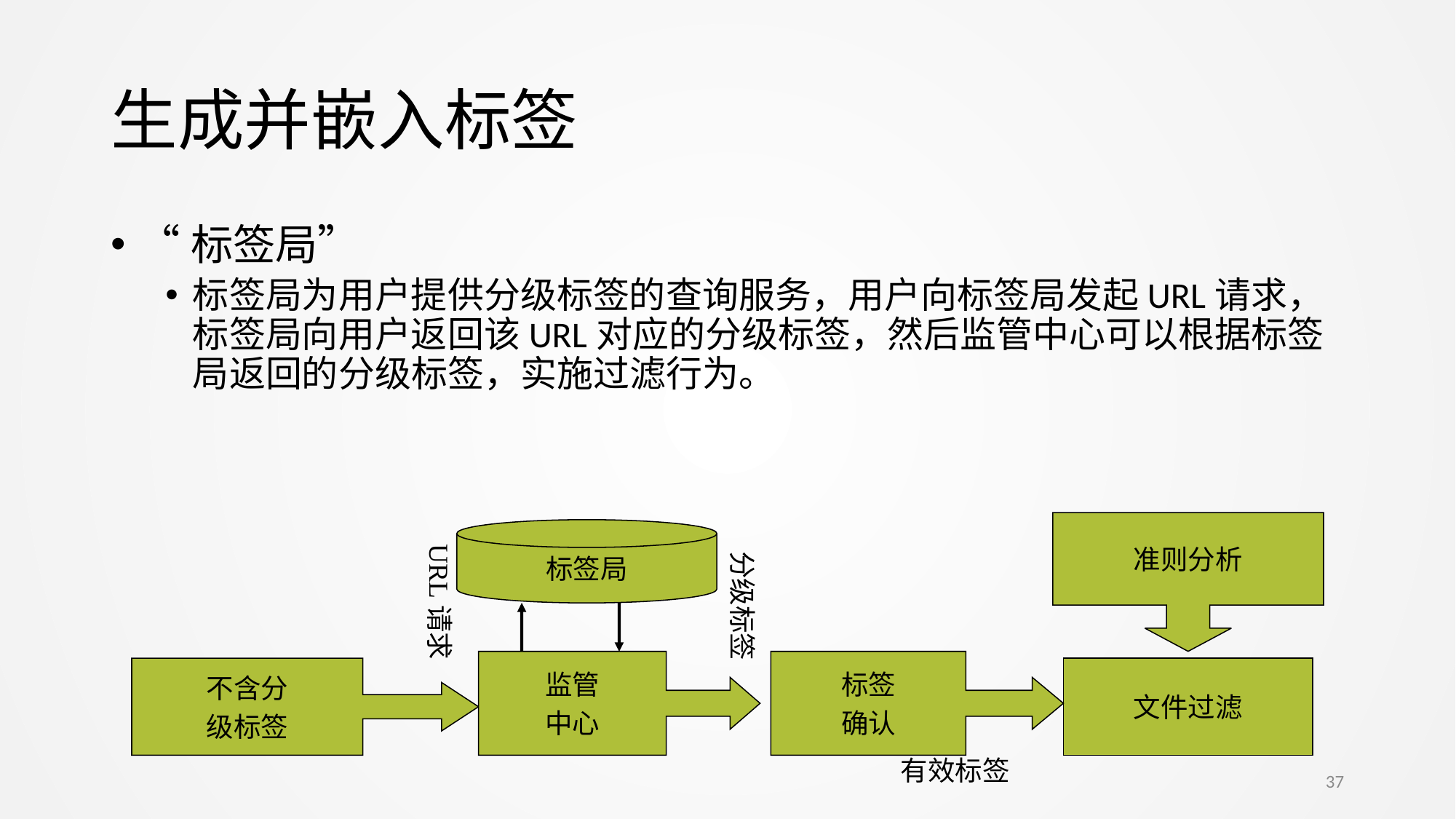

# 生成并嵌入标签
“标签局”
标签局为用户提供分级标签的查询服务，用户向标签局发起URL请求，标签局向用户返回该URL对应的分级标签，然后监管中心可以根据标签局返回的分级标签，实施过滤行为。

准则分析

标签局

URL请求
分级标签

监管
中心
标签
确认
不含分
级标签
文件过滤

有效标签
37